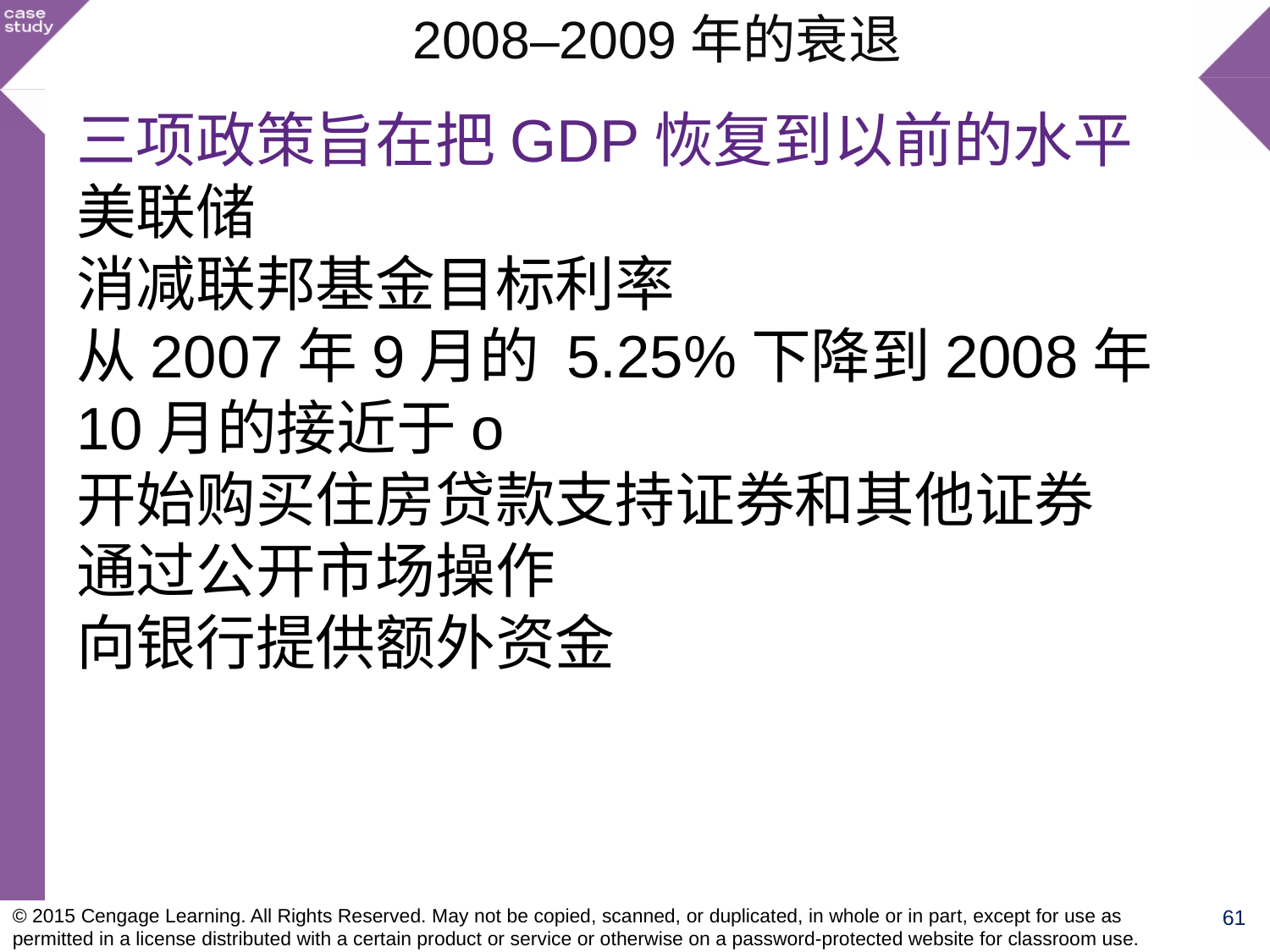

2008–2009年的衰退
三项政策旨在把GDP恢复到以前的水平
美联储
消减联邦基金目标利率
从2007年9月的 5.25%下降到2008年10月的接近于o
开始购买住房贷款支持证券和其他证券
通过公开市场操作
向银行提供额外资金
61
© 2015 Cengage Learning. All Rights Reserved. May not be copied, scanned, or duplicated, in whole or in part, except for use as permitted in a license distributed with a certain product or service or otherwise on a password-protected website for classroom use.